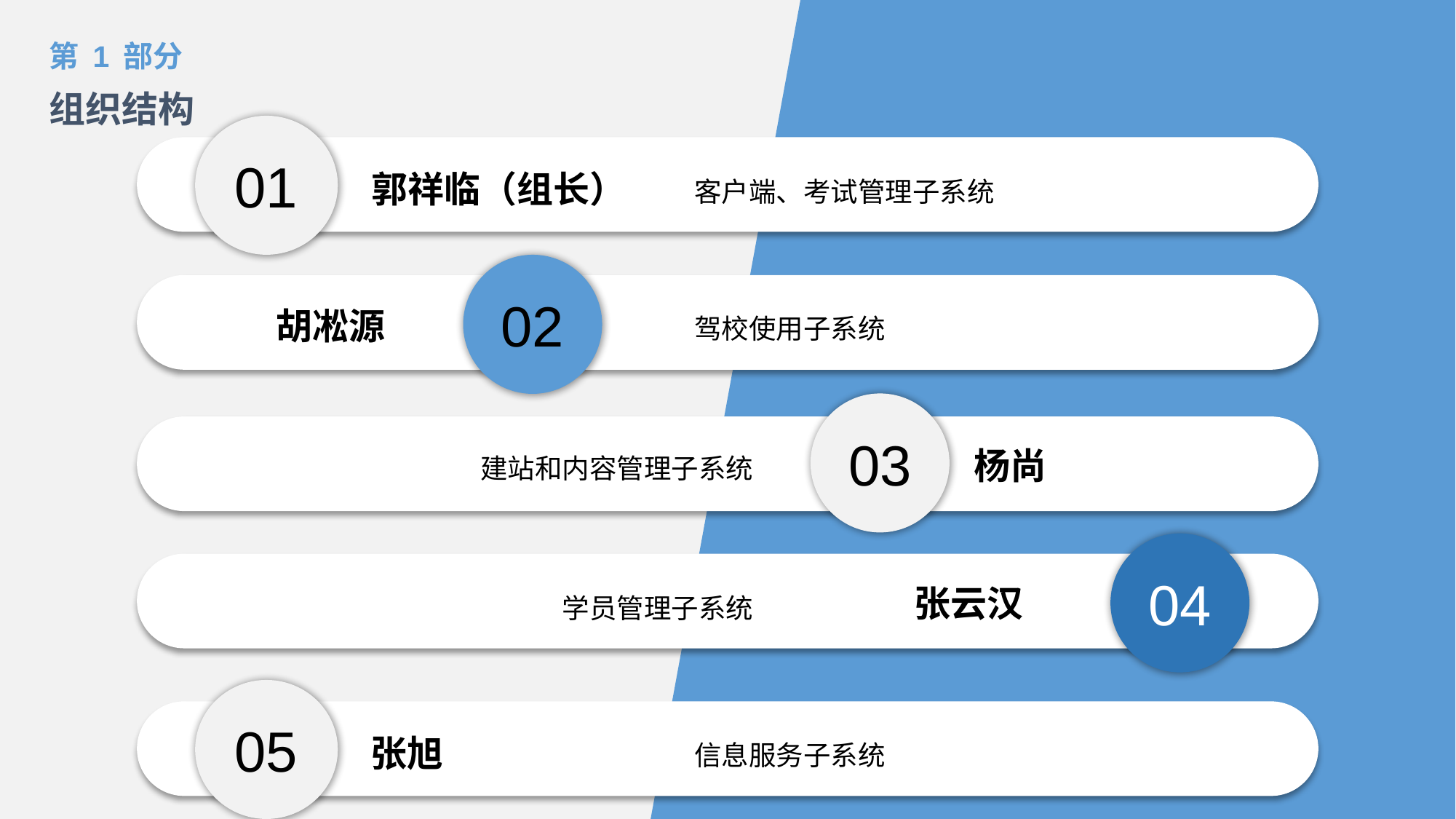

第 1 部分
组织结构
01

客户端、考试管理子系统
郭祥临（组长）
02

驾校使用子系统
胡凇源
03

建站和内容管理子系统
杨尚
04

张云汉
学员管理子系统
05

信息服务子系统
张旭